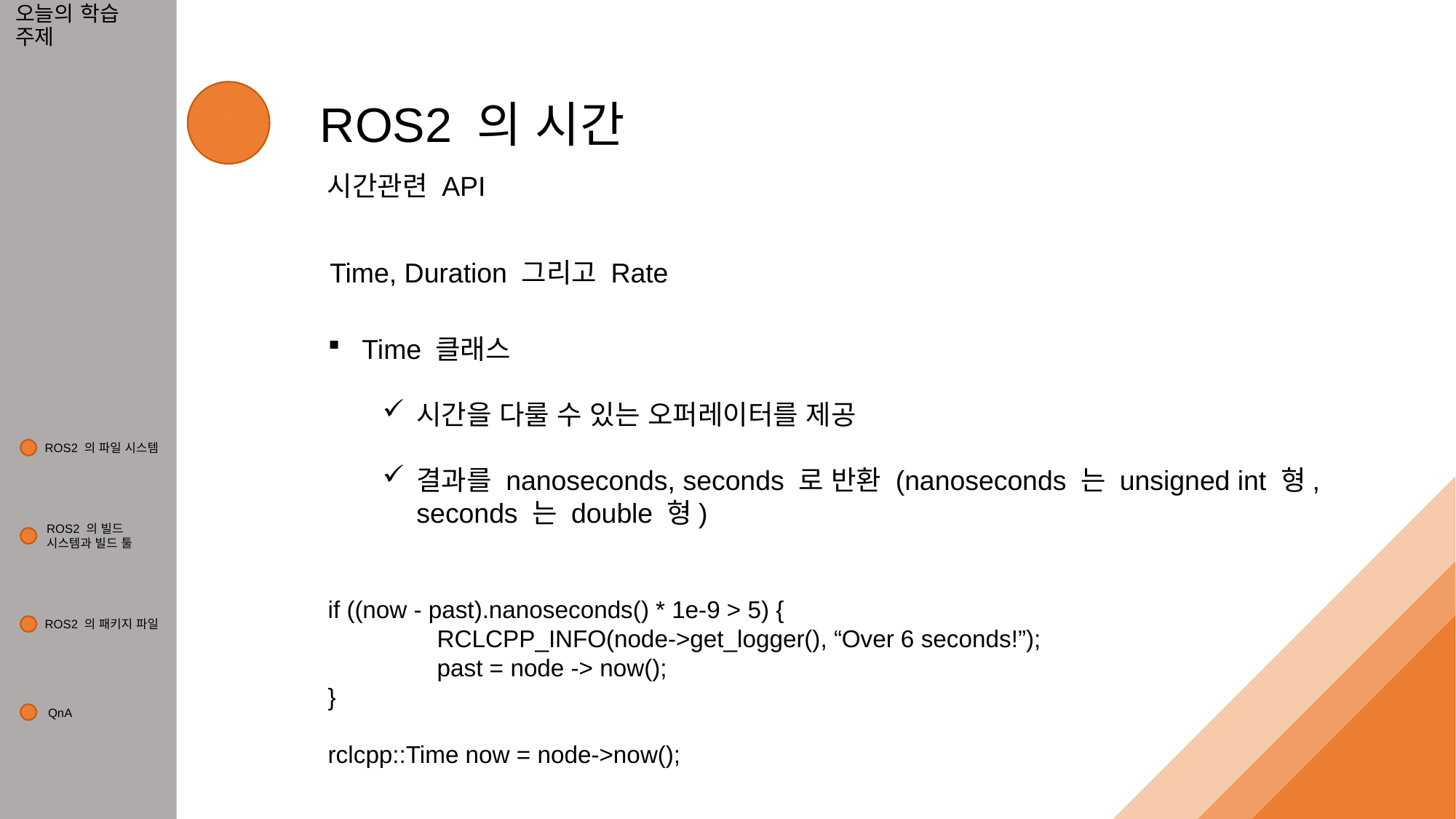

# 오늘의 학습 주제
1
ROS2 의 시간
시간관련 API
Time, Duration 그리고 Rate
Time 클래스

시간을 다룰 수 있는 오퍼레이터를 제공

결과를 nanoseconds, seconds 로 반환 (nanoseconds 는 unsigned int 형, seconds 는 double 형)

if ((now - past).nanoseconds() * 1e-9 > 5) {
	RCLCPP_INFO(node->get_logger(), “Over 6 seconds!”);
	past = node -> now();
}

rclcpp::Time now = node->now();
ROS2 의 파일 시스템
2
ROS2 의 빌드
시스템과 빌드 툴

ROS2 의 패키지 파일

QnA